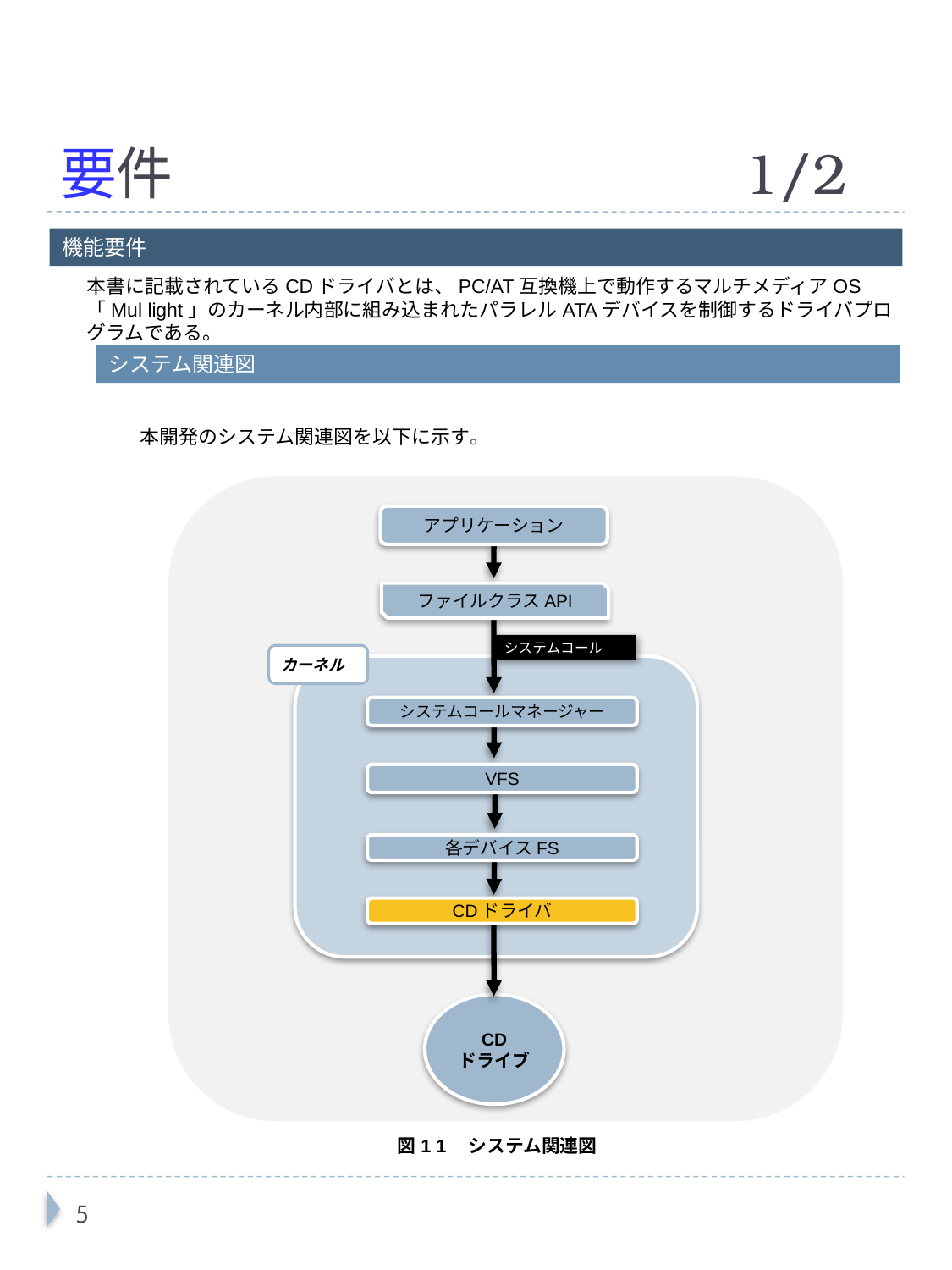

# 要件	1/2
機能要件
本書に記載されているCDドライバとは、PC/AT互換機上で動作するマルチメディアOS「Mul light」のカーネル内部に組み込まれたパラレルATAデバイスを制御するドライバプログラムである。

	本開発のシステム関連図を以下に示す。

システム関連図

アプリケーション

ファイルクラスAPI

システムコール
カーネル

システムコールマネージャー

VFS

各デバイスFS

CDドライバ

CD
ドライブ
| 図1 1　システム関連図 |
| --- |
5